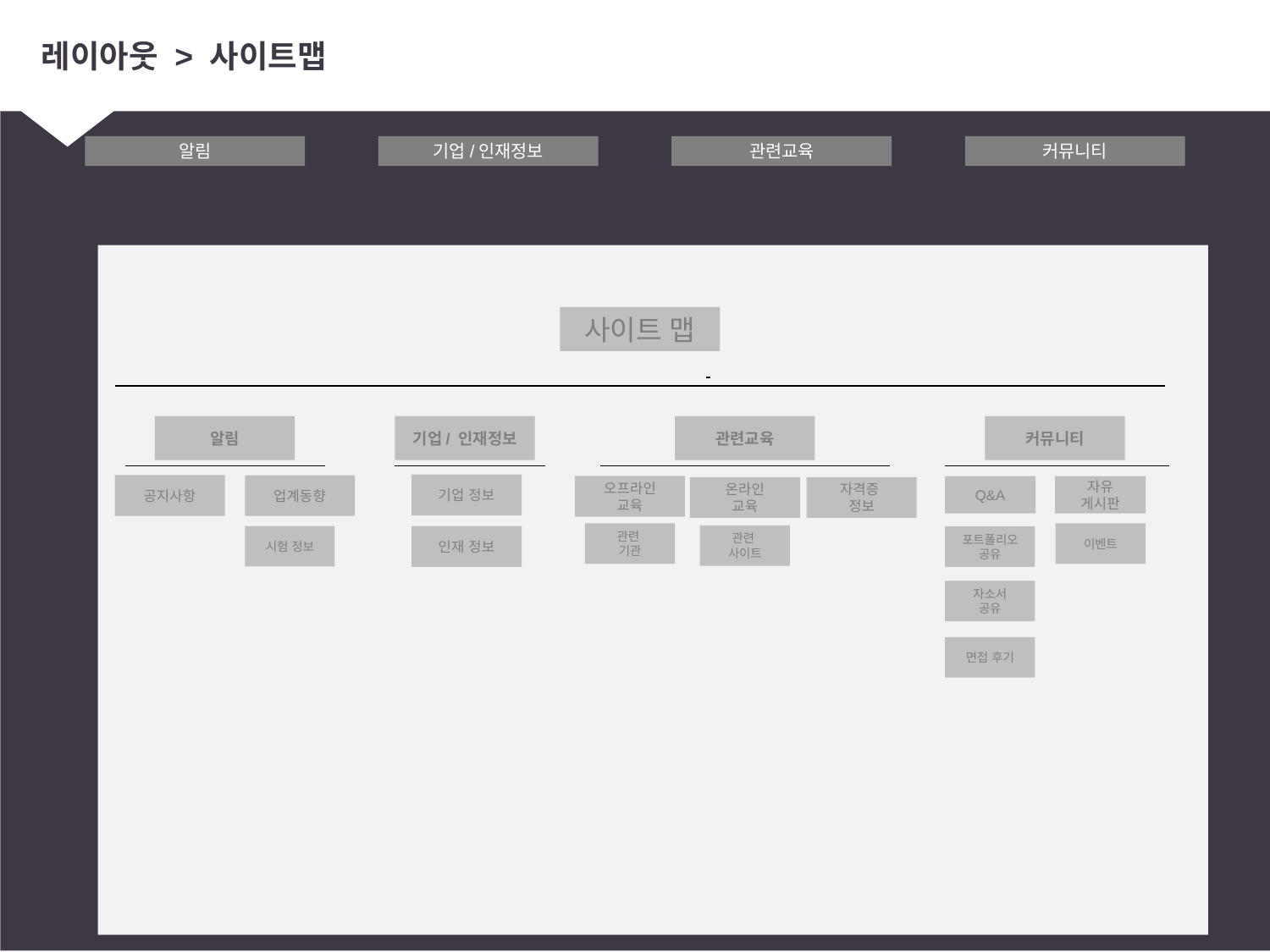

# 레이아웃 > 사이트맵
알림
기업/인재정보
관련교육
커뮤니티

사이트 맵
알림
기업/ 인재정보
관련교육
커뮤니티
기업 정보
공지사항
업계동향
오프라인
교육
Q&A
자유
게시판
온라인
교육
자격증
정보
관련
기관
이벤트
관련
사이트
시험 정보
인재 정보
포트폴리오
공유
자소서
공유
면접 후기